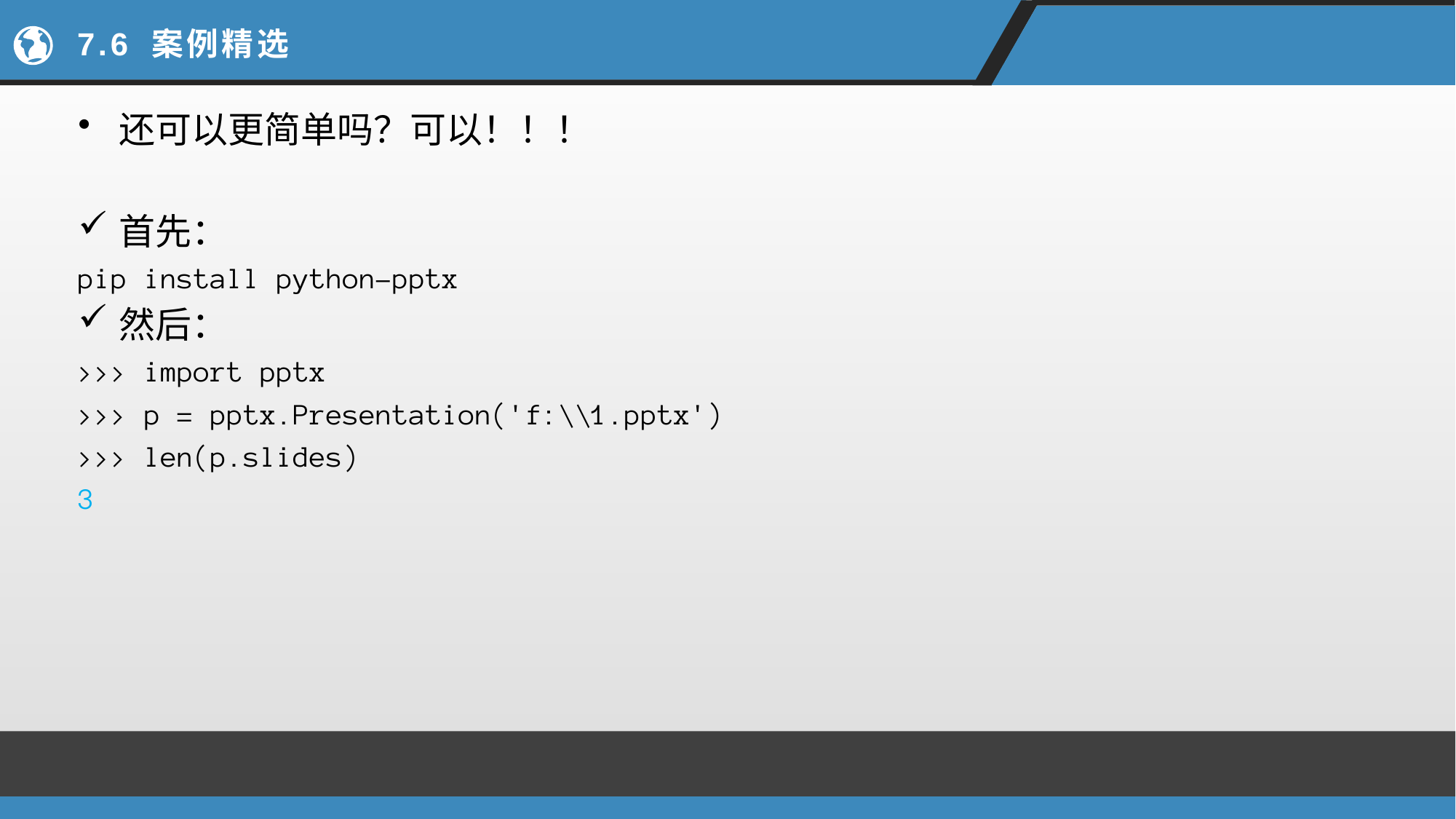

# 7.6 案例精选

还可以更简单吗？可以！！！

首先：
pip install python-pptx
然后：
>>> import pptx
>>> p = pptx.Presentation('f:\\1.pptx')
>>> len(p.slides)
3